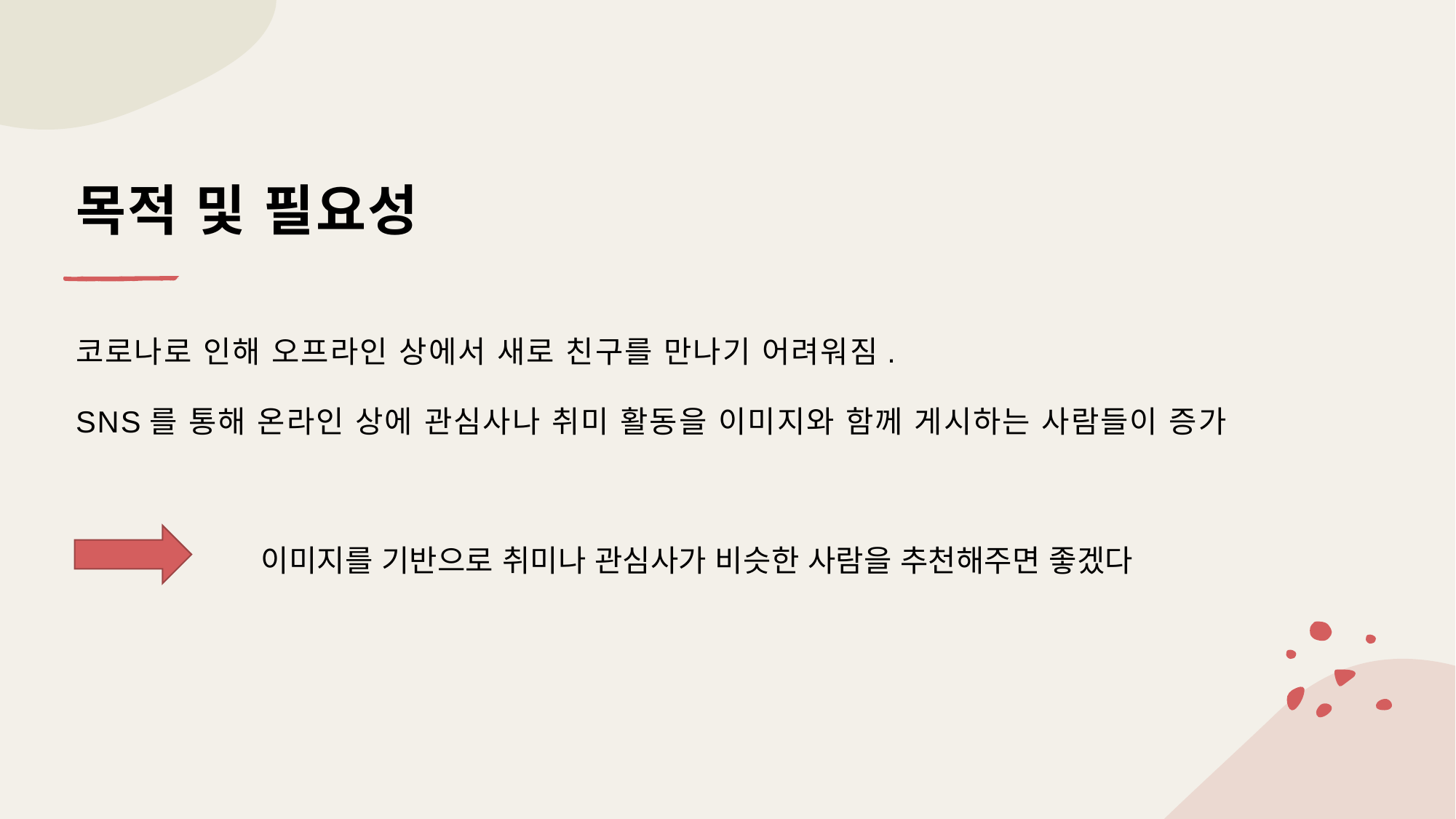

# 목적 및 필요성
코로나로 인해 오프라인 상에서 새로 친구를 만나기 어려워짐.
SNS를 통해 온라인 상에 관심사나 취미 활동을 이미지와 함께 게시하는 사람들이 증가

 이미지를 기반으로 취미나 관심사가 비슷한 사람을 추천해주면 좋겠다